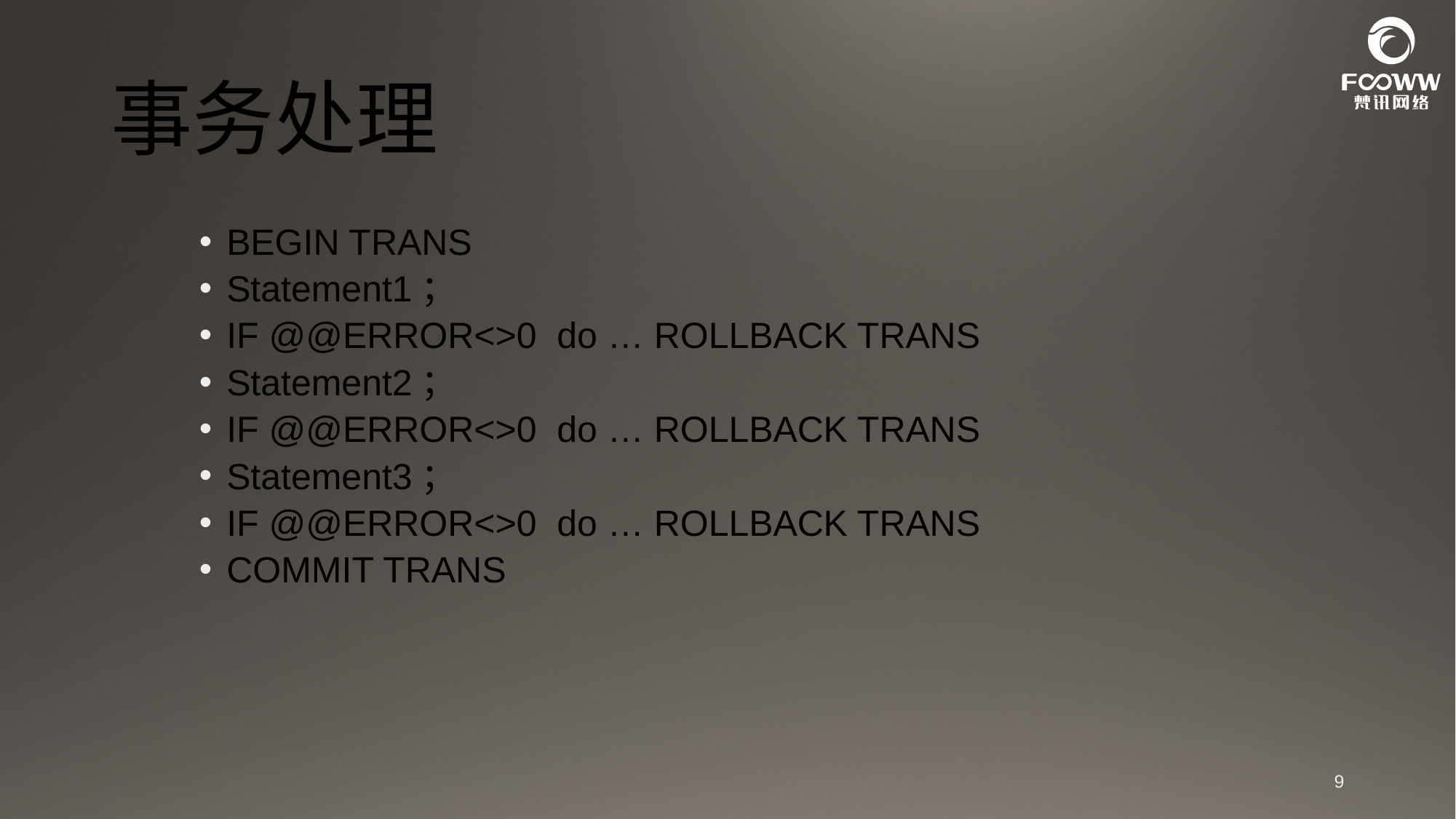

# 事务处理
BEGIN TRANS
Statement1；
IF @@ERROR<>0  do … ROLLBACK TRANS
Statement2；
IF @@ERROR<>0  do … ROLLBACK TRANS
Statement3；
IF @@ERROR<>0  do … ROLLBACK TRANS
COMMIT TRANS

9